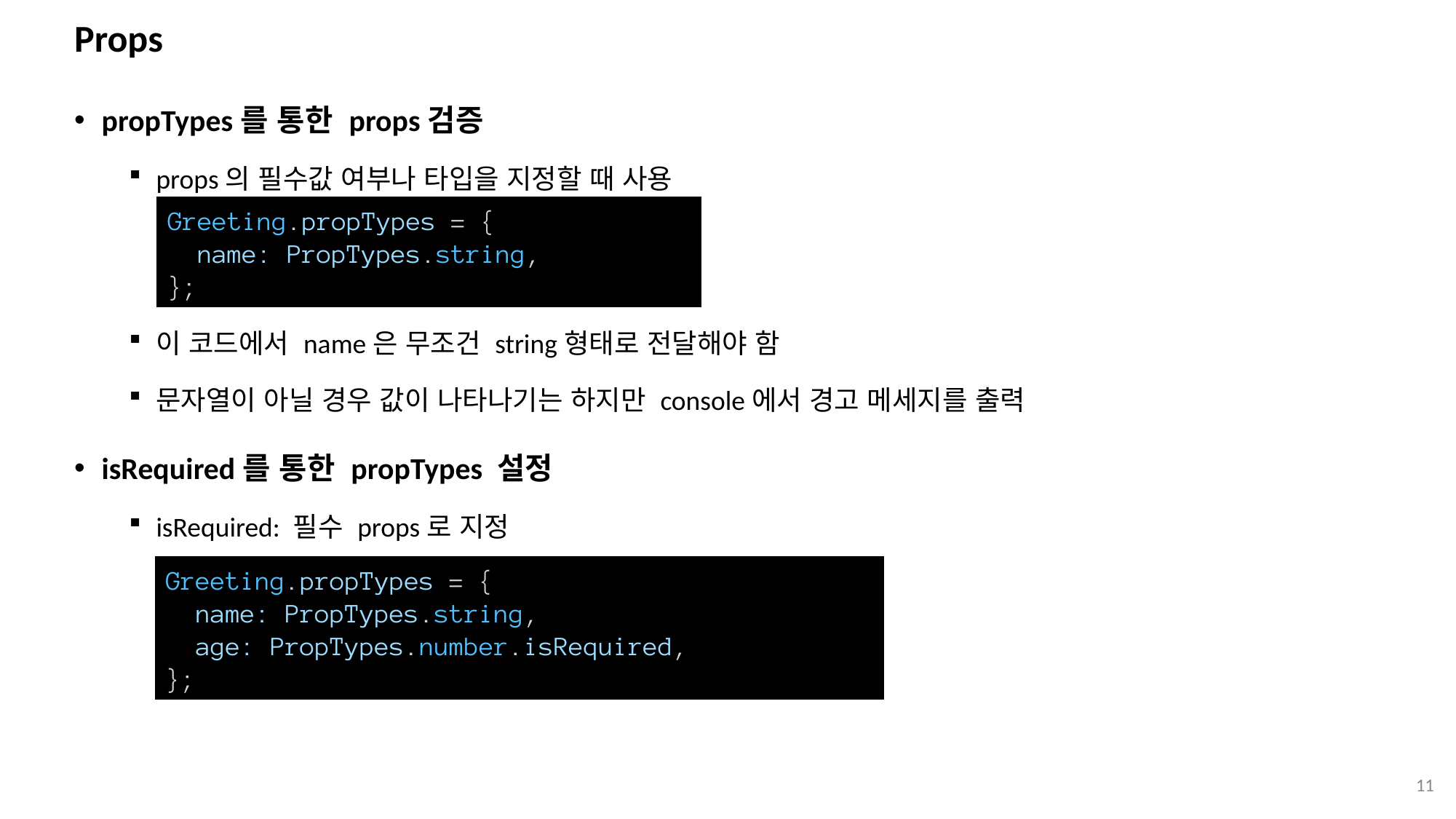

# Props
propTypes를 통한 props검증
props의 필수값 여부나 타입을 지정할 때 사용

이 코드에서 name은 무조건 string형태로 전달해야 함
문자열이 아닐 경우 값이 나타나기는 하지만 console에서 경고 메세지를 출력
isRequired를 통한 propTypes 설정
isRequired: 필수 props로 지정

Greeting.propTypes = {
  name: PropTypes.string,
};
Greeting.propTypes = {
  name: PropTypes.string,
  age: PropTypes.number.isRequired,
};
11